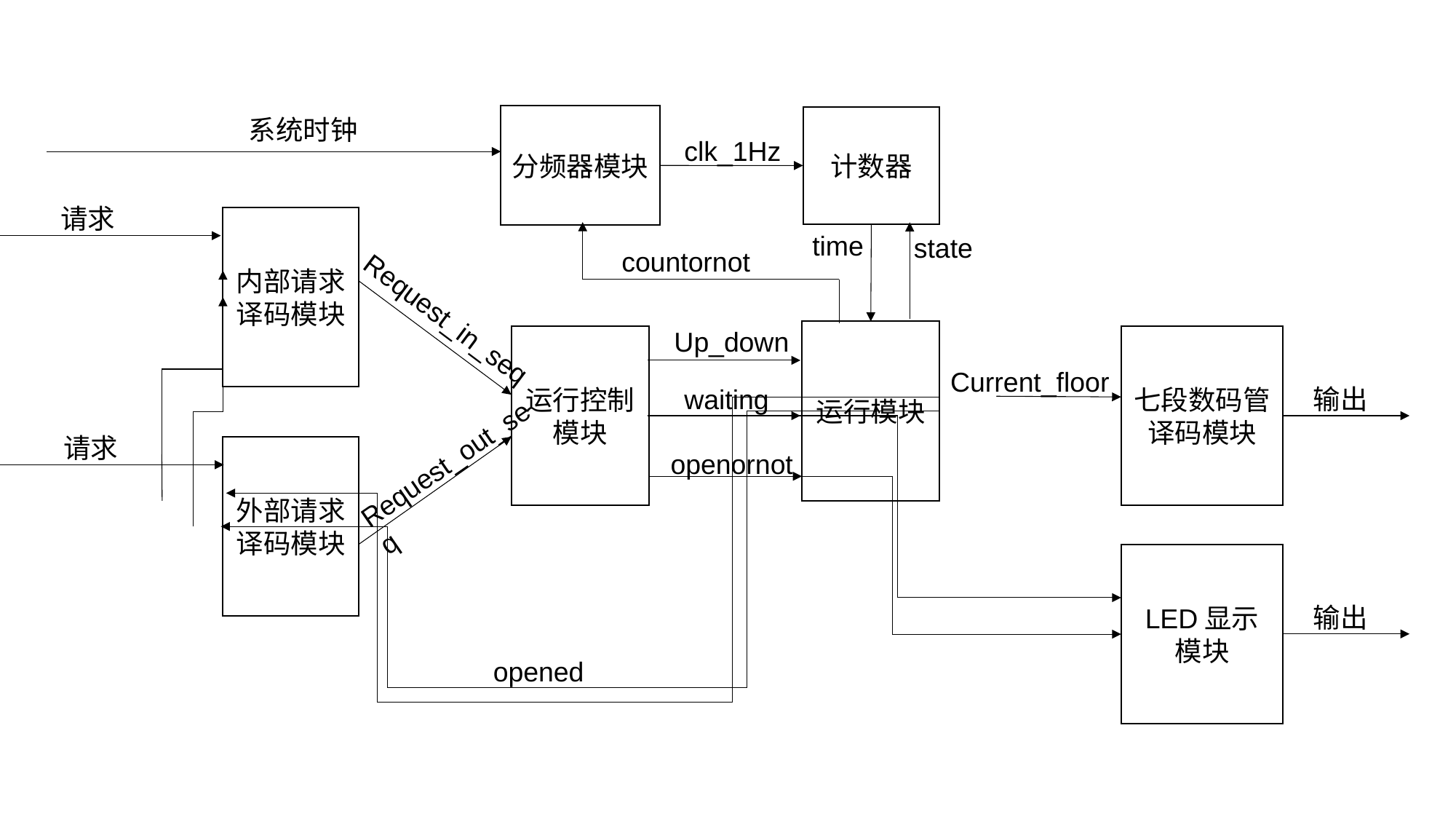

分频器模块
计数器
系统时钟
clk_1Hz
请求
Request_in_seq
Up_down
运行模块
运行控制模块
七段数码管译码模块
Current_floor
waiting
请求
外部请求
译码模块
Request_out_seq
openornot
LED显示模块
opened
内部请求
译码模块
time
state
countornot
输出
输出